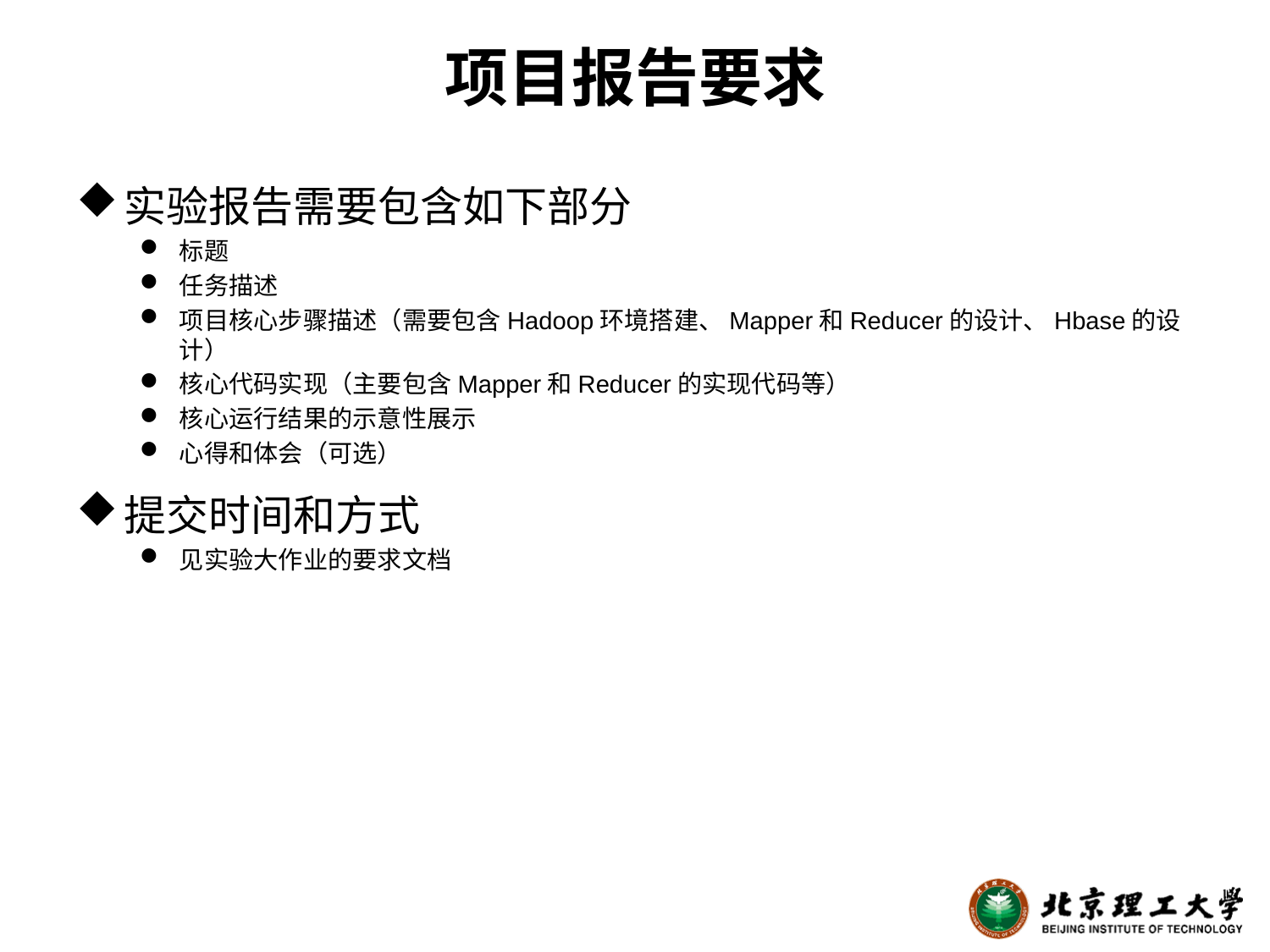

# 项目报告要求
实验报告需要包含如下部分
标题
任务描述
项目核心步骤描述（需要包含Hadoop环境搭建、Mapper和Reducer的设计、Hbase的设计）
核心代码实现（主要包含Mapper和Reducer的实现代码等）
核心运行结果的示意性展示
心得和体会（可选）
提交时间和方式
见实验大作业的要求文档